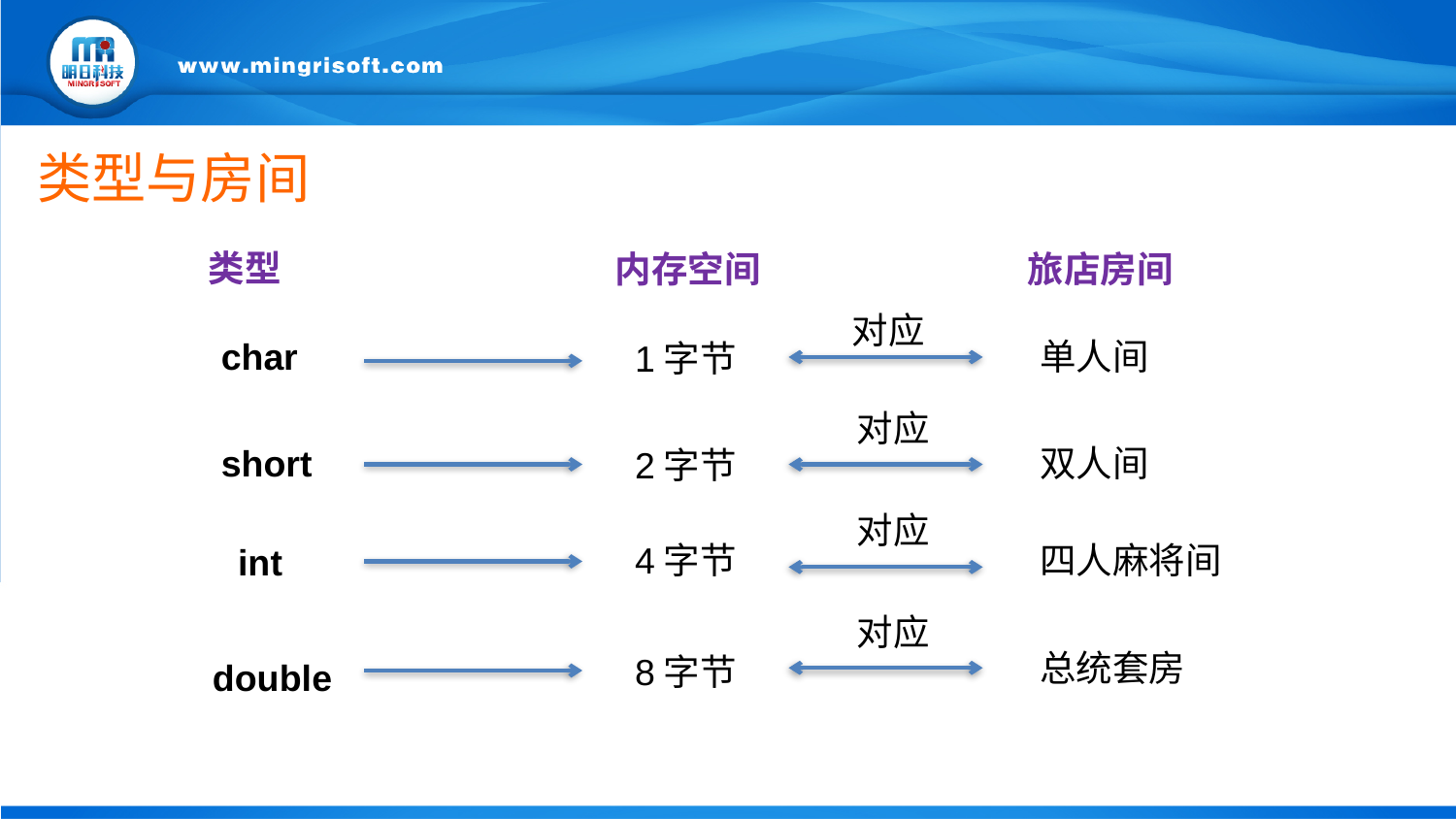

类型与房间
类型
内存空间
旅店房间
对应
char
单人间
1字节
对应
short
双人间
2字节
对应
4字节
四人麻将间
int
对应
总统套房
8字节
double